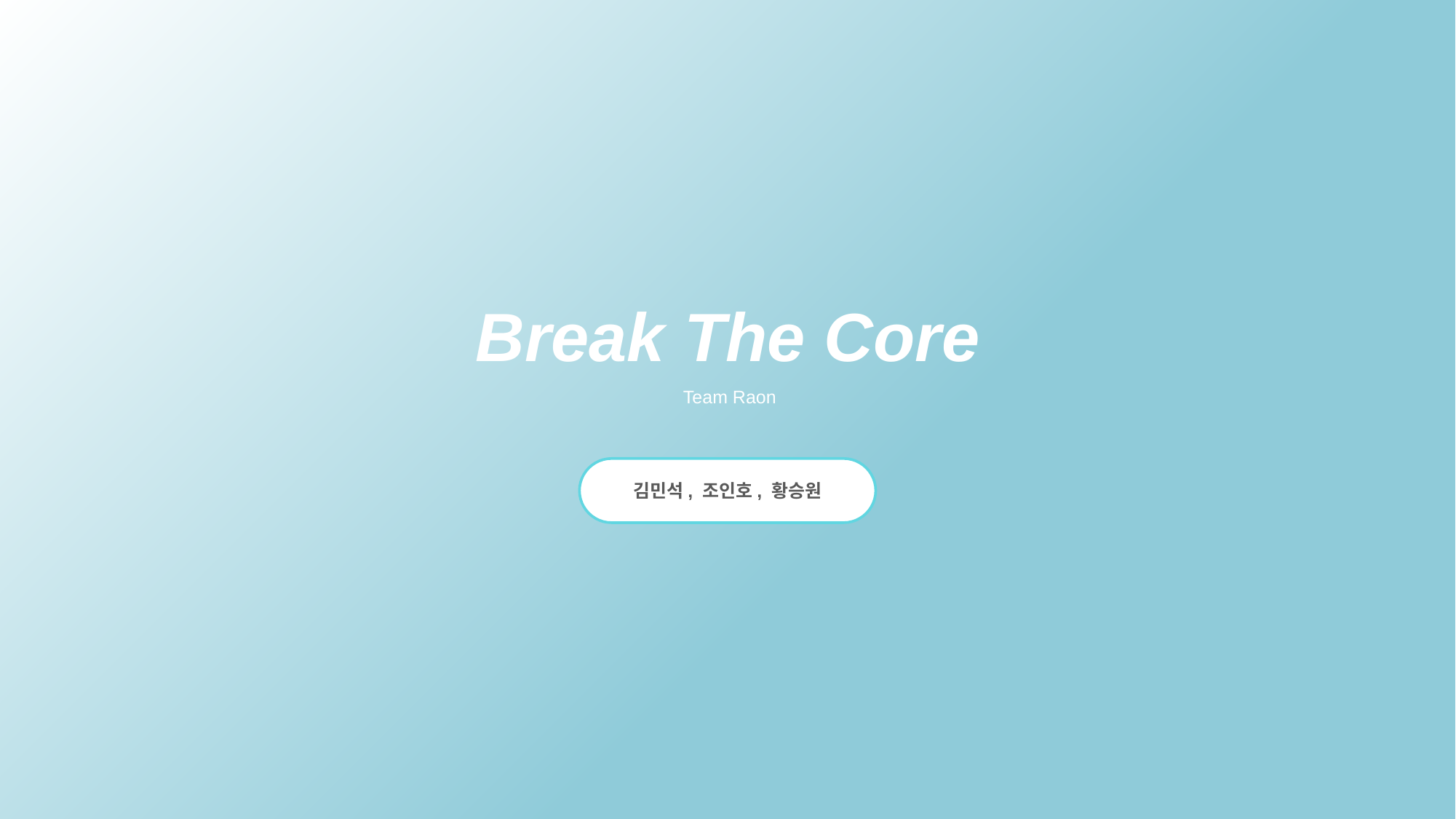

Break The Core
 Team Raon
김민석, 조인호, 황승원